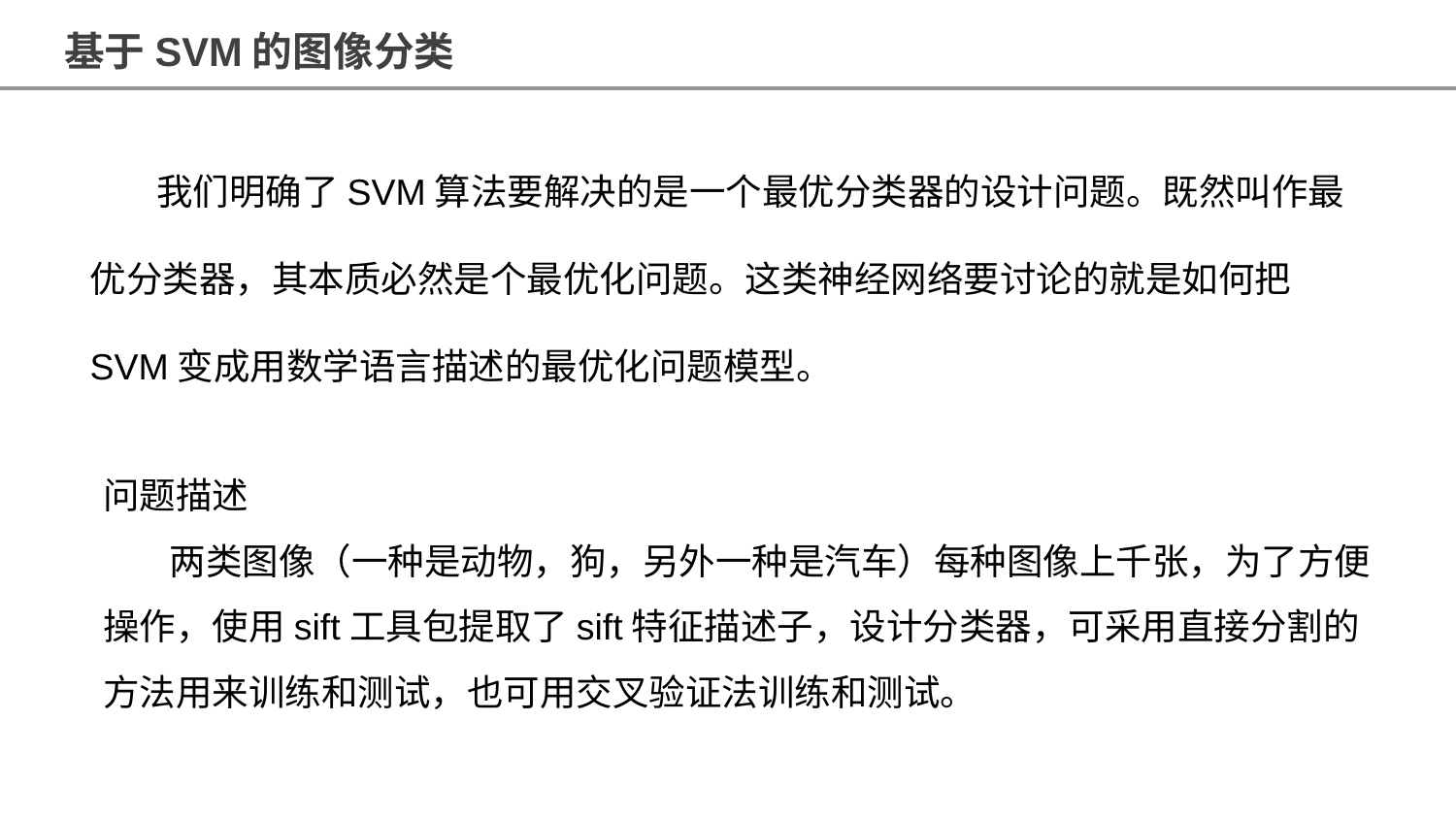

基于SVM的图像分类
       我们明确了SVM算法要解决的是一个最优分类器的设计问题。既然叫作最优分类器，其本质必然是个最优化问题。这类神经网络要讨论的就是如何把SVM变成用数学语言描述的最优化问题模型。
问题描述
       两类图像（一种是动物，狗，另外一种是汽车）每种图像上千张，为了方便操作，使用sift工具包提取了sift特征描述子，设计分类器，可采用直接分割的方法用来训练和测试，也可用交叉验证法训练和测试。